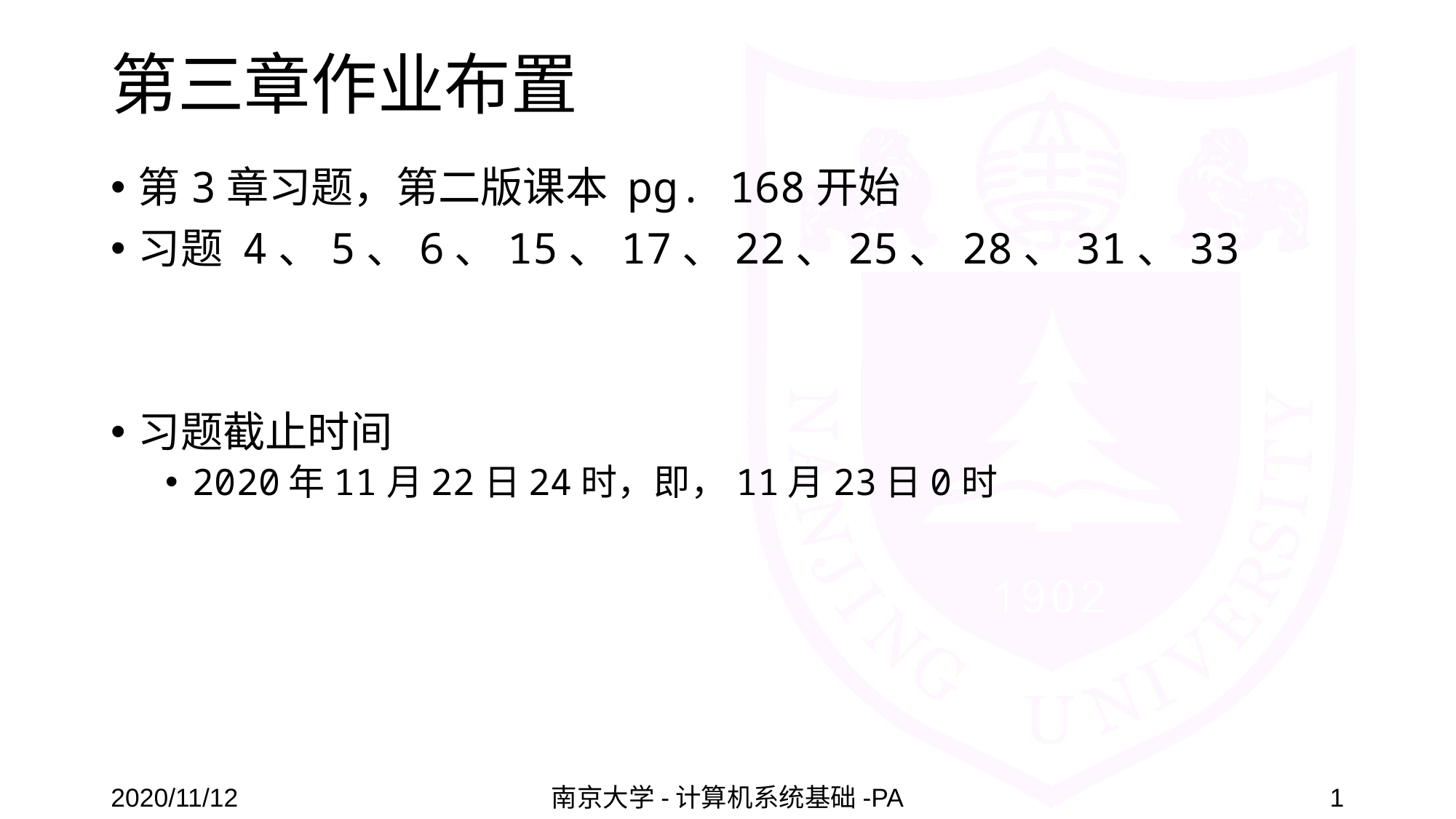

# 第三章作业布置
第3章习题，第二版课本 pg. 168开始
习题 4、5、6、15、17、22、25、28、31、33

习题截止时间
2020年11月22日24时，即，11月23日0时

2020/11/12
南京大学-计算机系统基础-PA
1